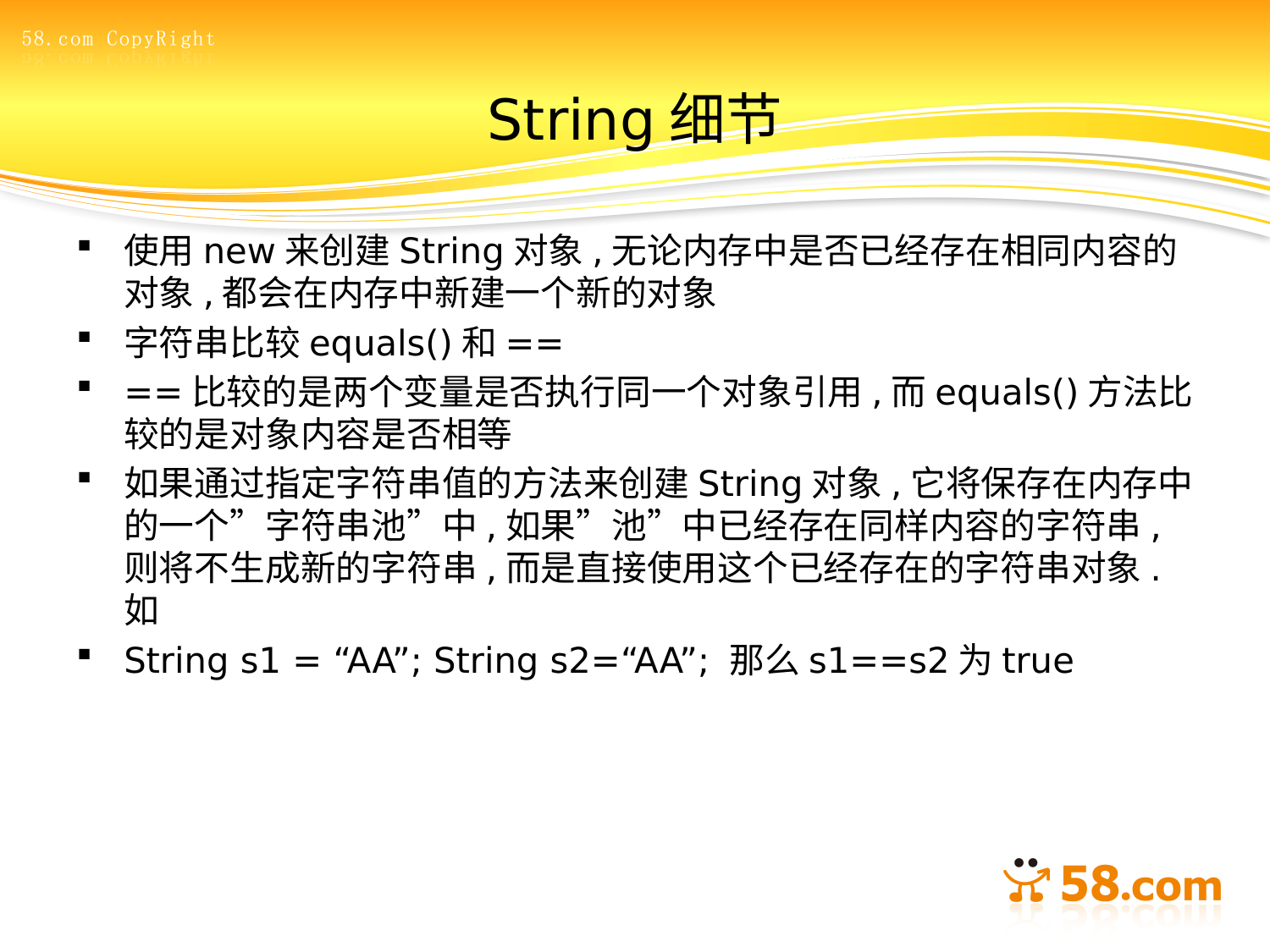

# String细节
使用new来创建String对象,无论内存中是否已经存在相同内容的对象,都会在内存中新建一个新的对象
字符串比较equals()和==
==比较的是两个变量是否执行同一个对象引用,而equals()方法比较的是对象内容是否相等
如果通过指定字符串值的方法来创建String对象,它将保存在内存中的一个”字符串池”中,如果”池”中已经存在同样内容的字符串,则将不生成新的字符串,而是直接使用这个已经存在的字符串对象.如
String s1 = “AA”; String s2=“AA”; 那么s1==s2为true